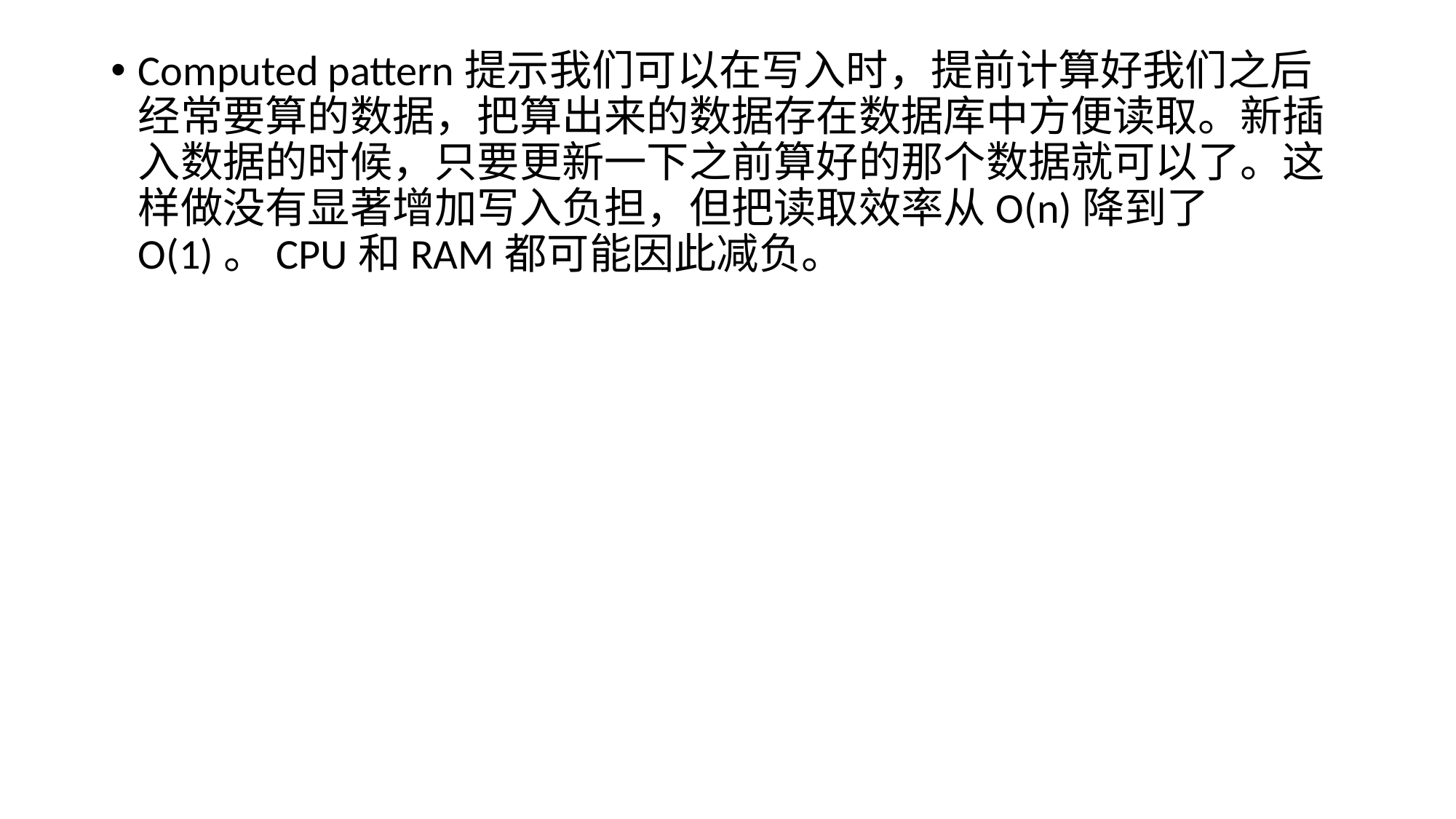

Computed pattern提示我们可以在写入时，提前计算好我们之后经常要算的数据，把算出来的数据存在数据库中方便读取。新插入数据的时候，只要更新一下之前算好的那个数据就可以了。这样做没有显著增加写入负担，但把读取效率从O(n)降到了O(1)。CPU和RAM都可能因此减负。